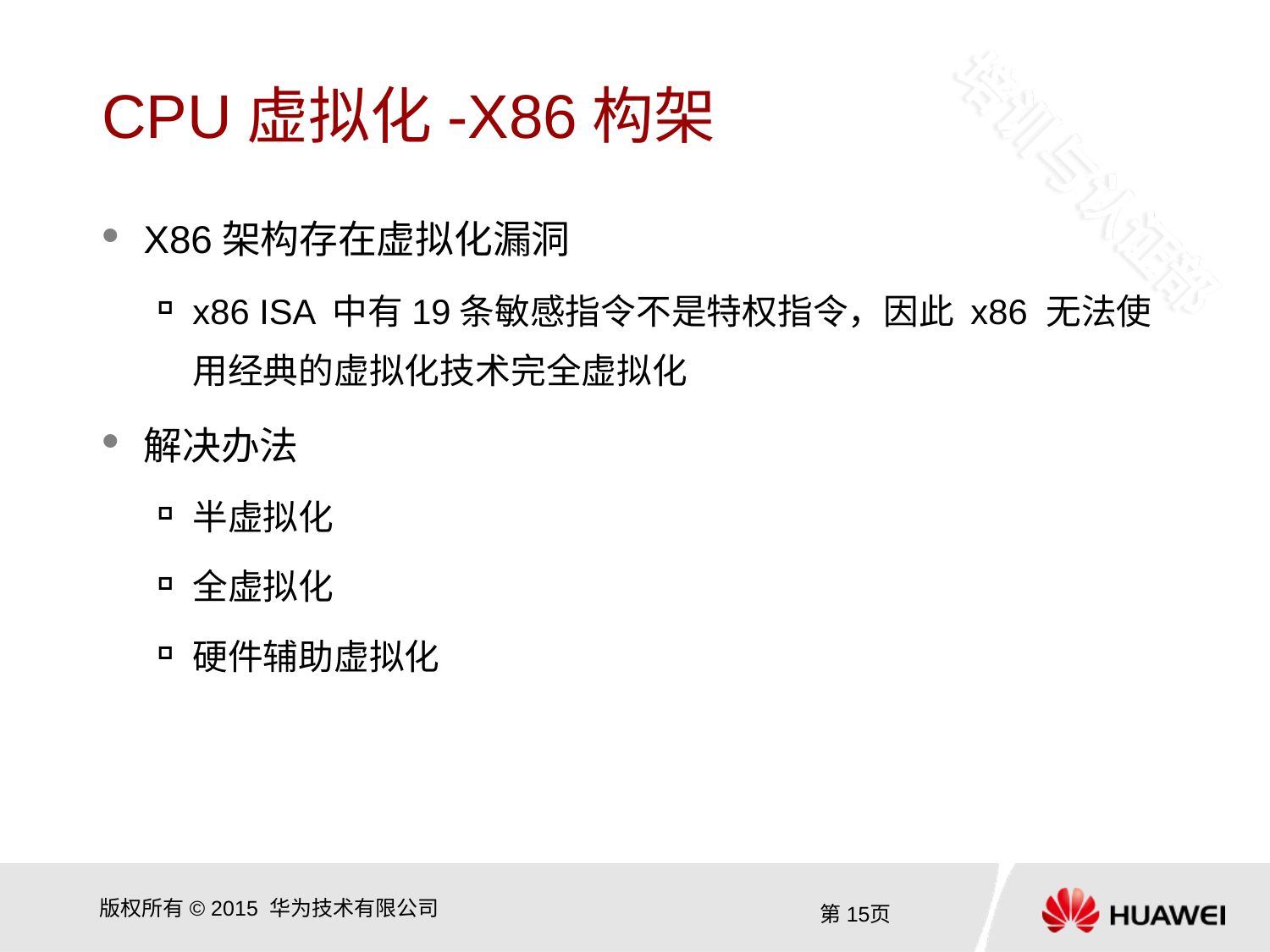

# CPU虚拟化-X86构架
X86架构存在虚拟化漏洞
x86 ISA 中有19条敏感指令不是特权指令，因此 x86 无法使用经典的虚拟化技术完全虚拟化
解决办法
半虚拟化
全虚拟化
硬件辅助虚拟化